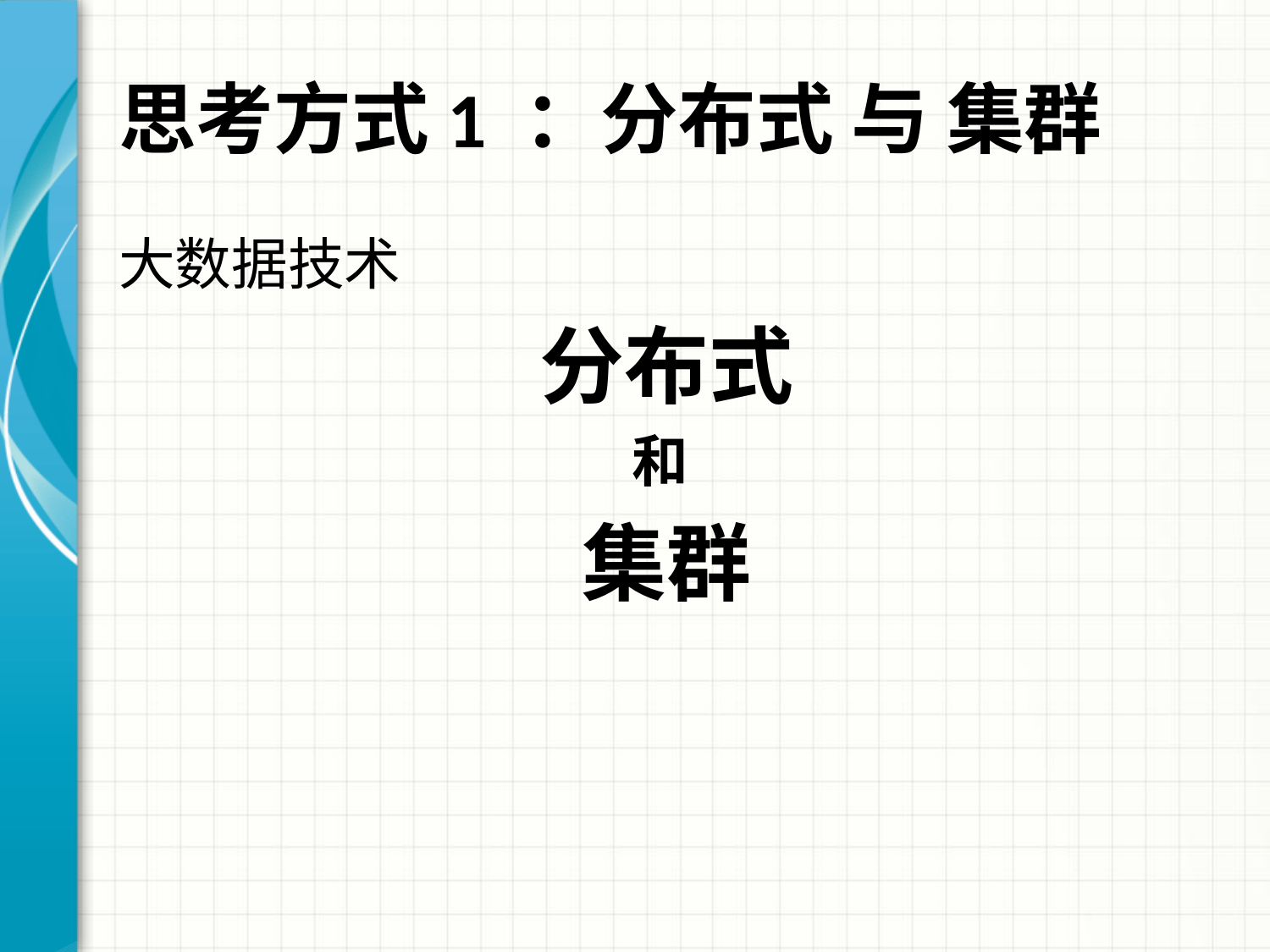

# 思考方式1 ：分布式 与 集群
大数据技术
分布式
和
集群